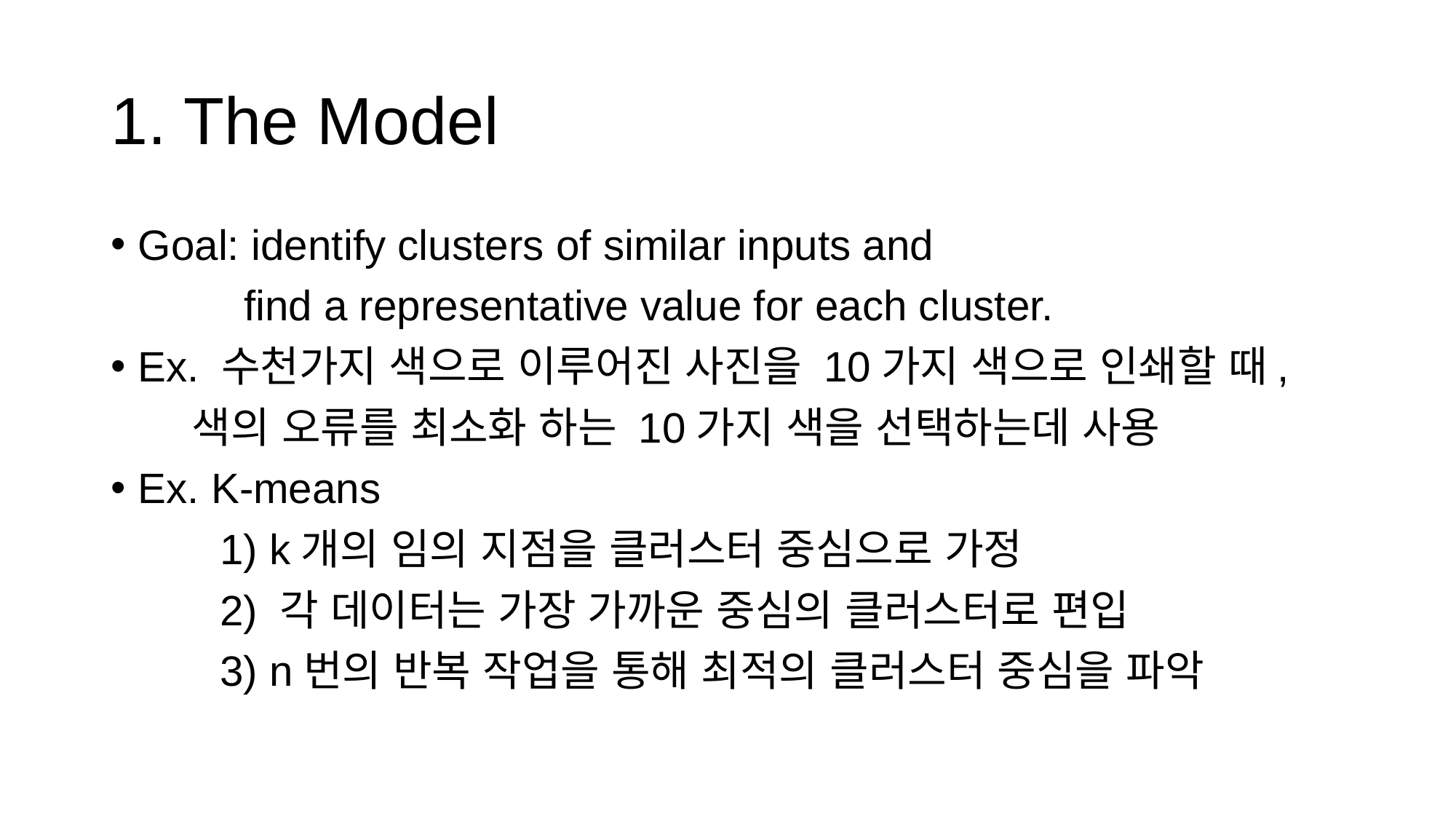

# 1. The Model
Goal: identify clusters of similar inputs and
	  find a representative value for each cluster.
Ex. 수천가지 색으로 이루어진 사진을 10가지 색으로 인쇄할 때,
      색의 오류를 최소화 하는 10가지 색을 선택하는데 사용
Ex. K-means
	1) k개의 임의 지점을 클러스터 중심으로 가정
	2) 각 데이터는 가장 가까운 중심의 클러스터로 편입
	3) n번의 반복 작업을 통해 최적의 클러스터 중심을 파악